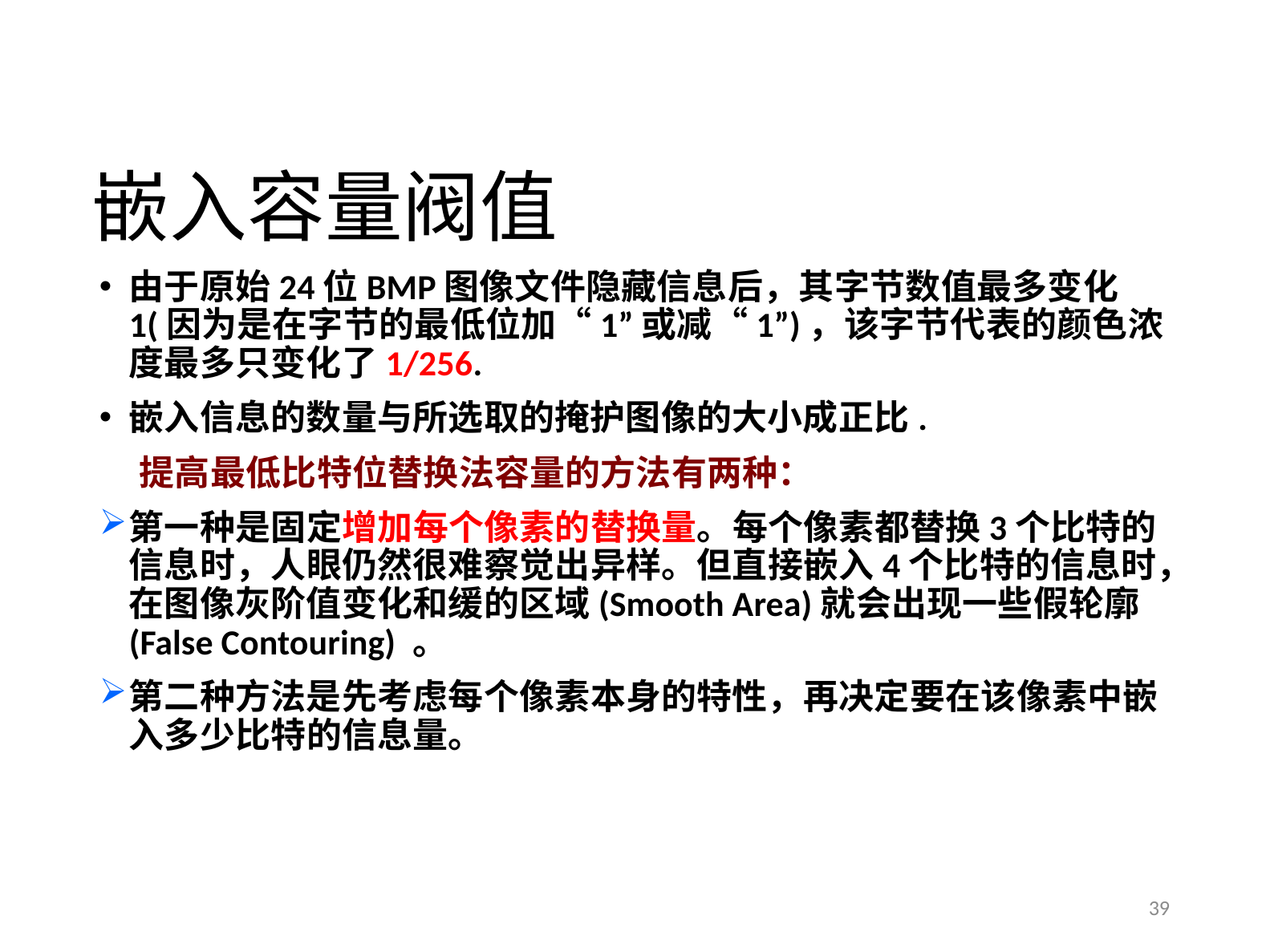

# 嵌入容量阀值
由于原始24位BMP图像文件隐藏信息后，其字节数值最多变化1(因为是在字节的最低位加“1”或减“1”)，该字节代表的颜色浓度最多只变化了1/256.
嵌入信息的数量与所选取的掩护图像的大小成正比.
    提高最低比特位替换法容量的方法有两种：
第一种是固定增加每个像素的替换量。每个像素都替换3个比特的信息时，人眼仍然很难察觉出异样。但直接嵌入4个比特的信息时，在图像灰阶值变化和缓的区域(Smooth Area)就会出现一些假轮廓(False Contouring) 。
第二种方法是先考虑每个像素本身的特性，再决定要在该像素中嵌入多少比特的信息量。
39